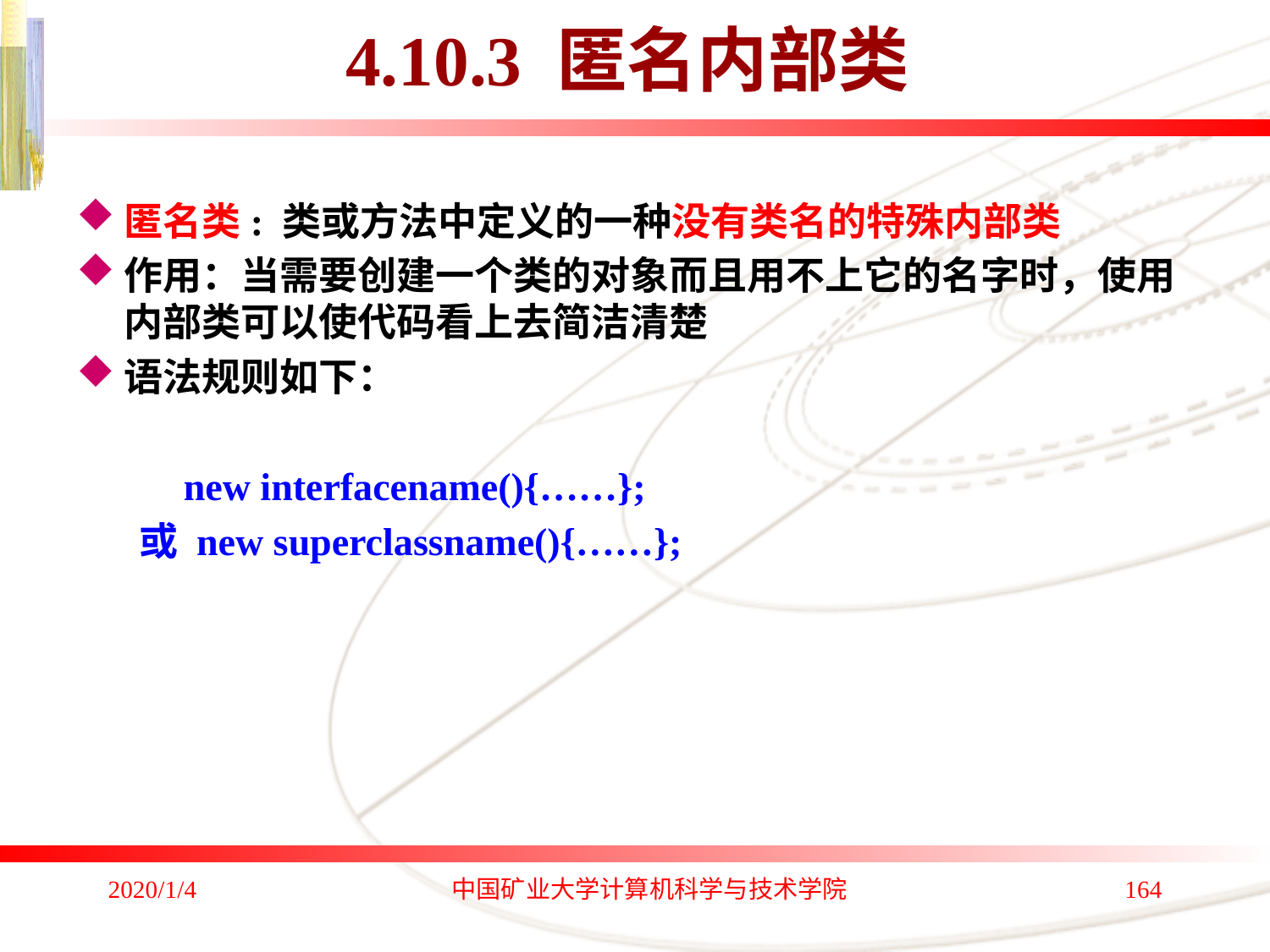

# 4.10.3 匿名内部类
匿名类: 类或方法中定义的一种没有类名的特殊内部类
作用：当需要创建一个类的对象而且用不上它的名字时，使用内部类可以使代码看上去简洁清楚
语法规则如下：

           new interfacename(){……};
      或 new superclassname(){……};

2020/1/4
中国矿业大学计算机科学与技术学院
164